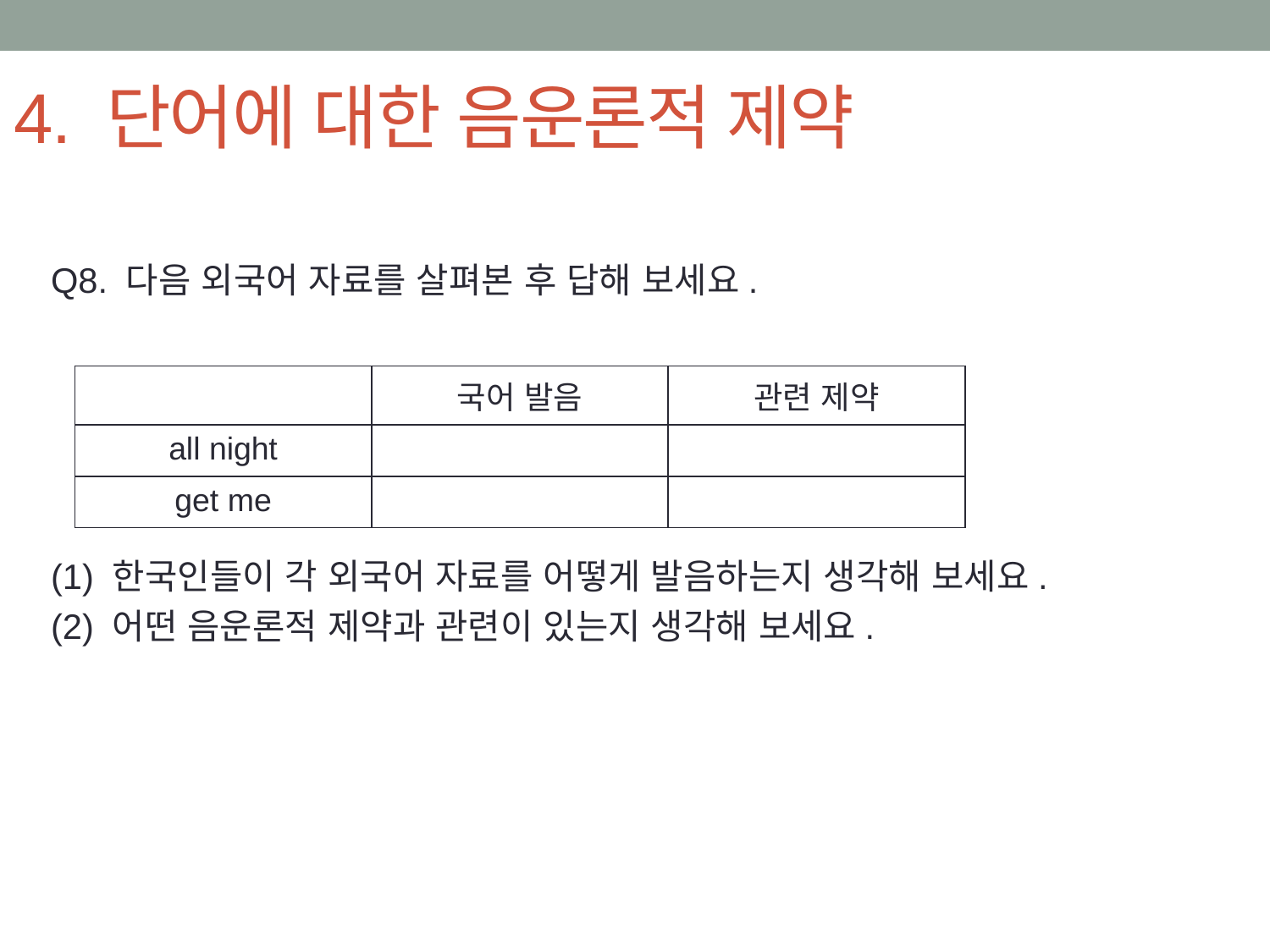

# 4. 단어에 대한 음운론적 제약

Q8. 다음 외국어 자료를 살펴본 후 답해 보세요.

(1) 한국인들이 각 외국어 자료를 어떻게 발음하는지 생각해 보세요.
(2) 어떤 음운론적 제약과 관련이 있는지 생각해 보세요.

|  | 국어 발음 | 관련 제약 |
| --- | --- | --- |
| all night |  |  |
| get me |  |  |